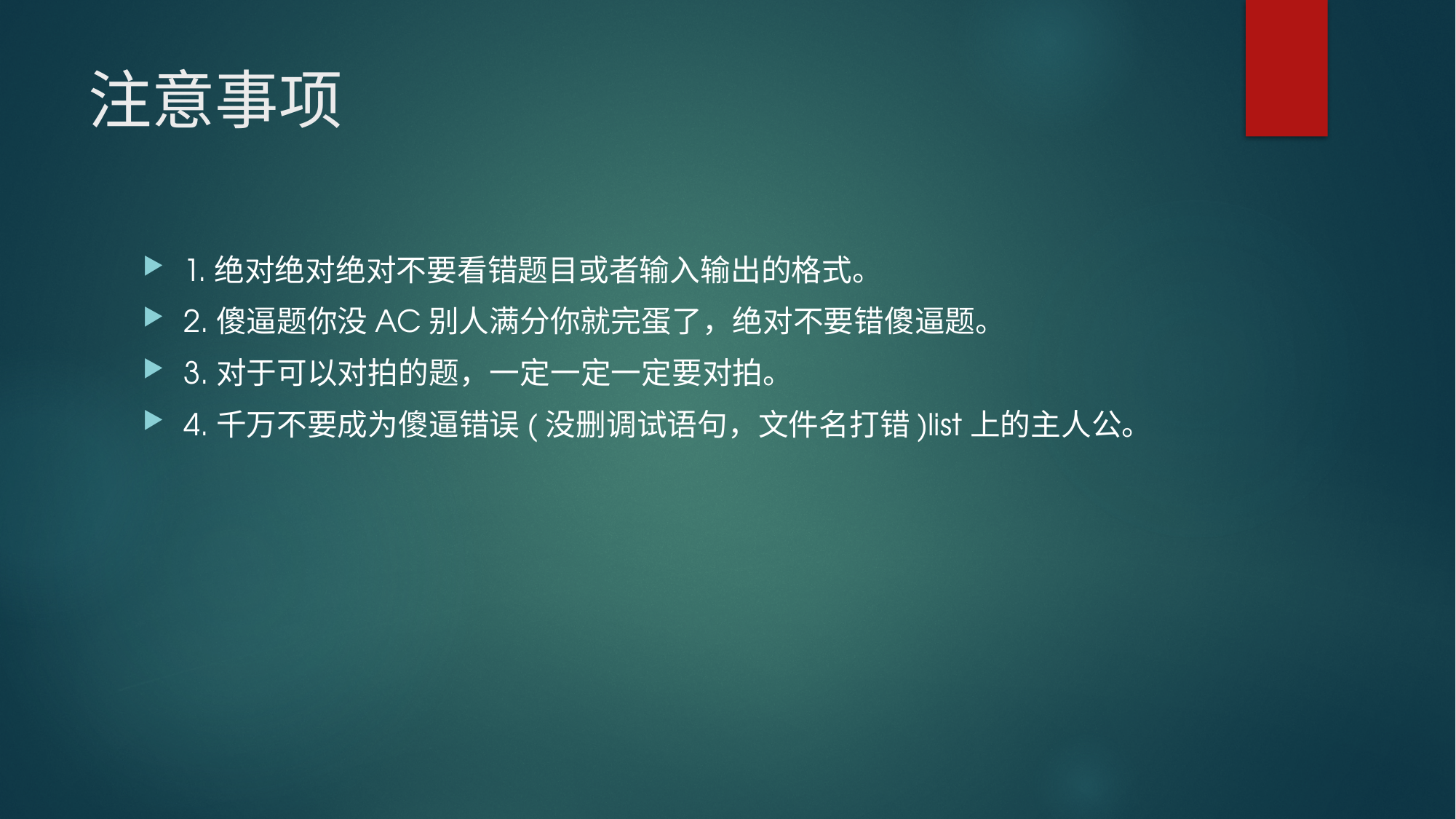

# 注意事项
1.绝对绝对绝对不要看错题目或者输入输出的格式。
2.傻逼题你没AC别人满分你就完蛋了，绝对不要错傻逼题。
3.对于可以对拍的题，一定一定一定要对拍。
4.千万不要成为傻逼错误(没删调试语句，文件名打错)list上的主人公。